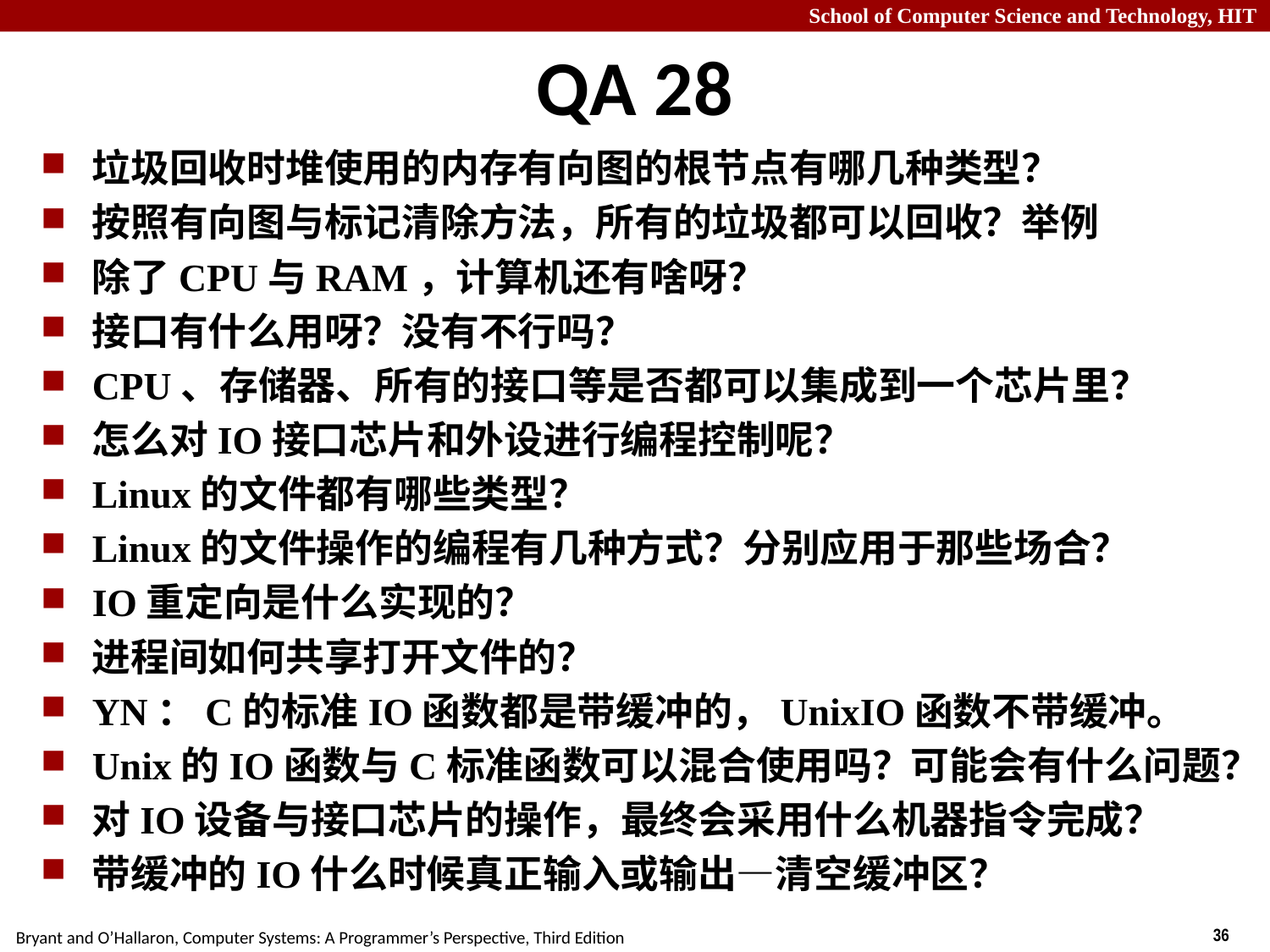

# QA 28

垃圾回收时堆使用的内存有向图的根节点有哪几种类型？
按照有向图与标记清除方法，所有的垃圾都可以回收？举例
除了CPU与RAM，计算机还有啥呀？
接口有什么用呀？没有不行吗？
CPU、存储器、所有的接口等是否都可以集成到一个芯片里？
怎么对IO接口芯片和外设进行编程控制呢？
Linux的文件都有哪些类型？
Linux的文件操作的编程有几种方式？分别应用于那些场合？
IO重定向是什么实现的？
进程间如何共享打开文件的？
YN：C的标准IO函数都是带缓冲的，UnixIO函数不带缓冲。
Unix的IO函数与C标准函数可以混合使用吗？可能会有什么问题？
对IO设备与接口芯片的操作，最终会采用什么机器指令完成？
带缓冲的IO什么时候真正输入或输出—清空缓冲区？